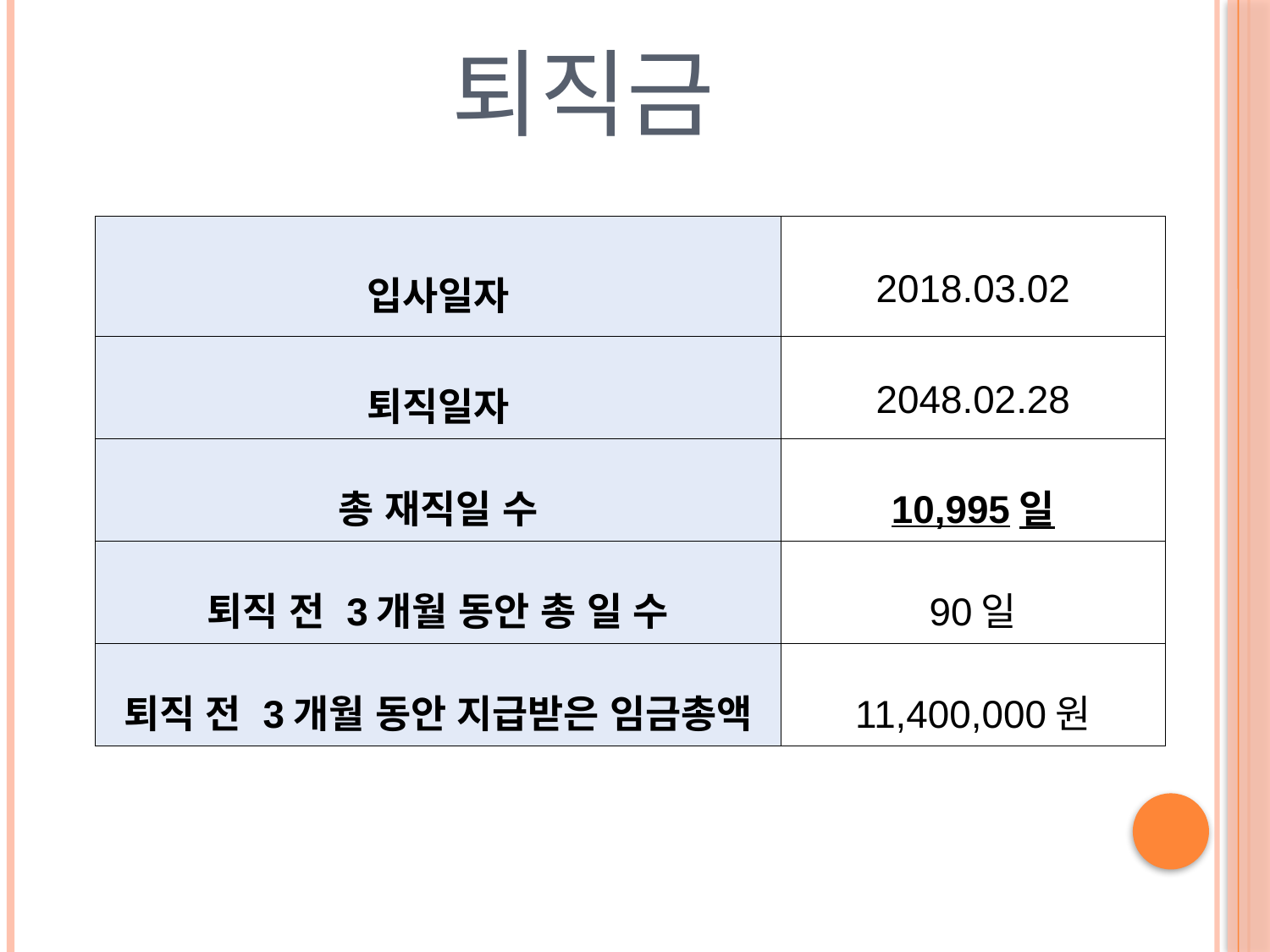

# 퇴직금
| 입사일자 | 2018.03.02 |
| --- | --- |
| 퇴직일자 | 2048.02.28 |
| 총 재직일 수 | 10,995일 |
| 퇴직 전 3개월 동안 총 일 수 | 90일 |
| 퇴직 전 3개월 동안 지급받은 임금총액 | 11,400,000원 |